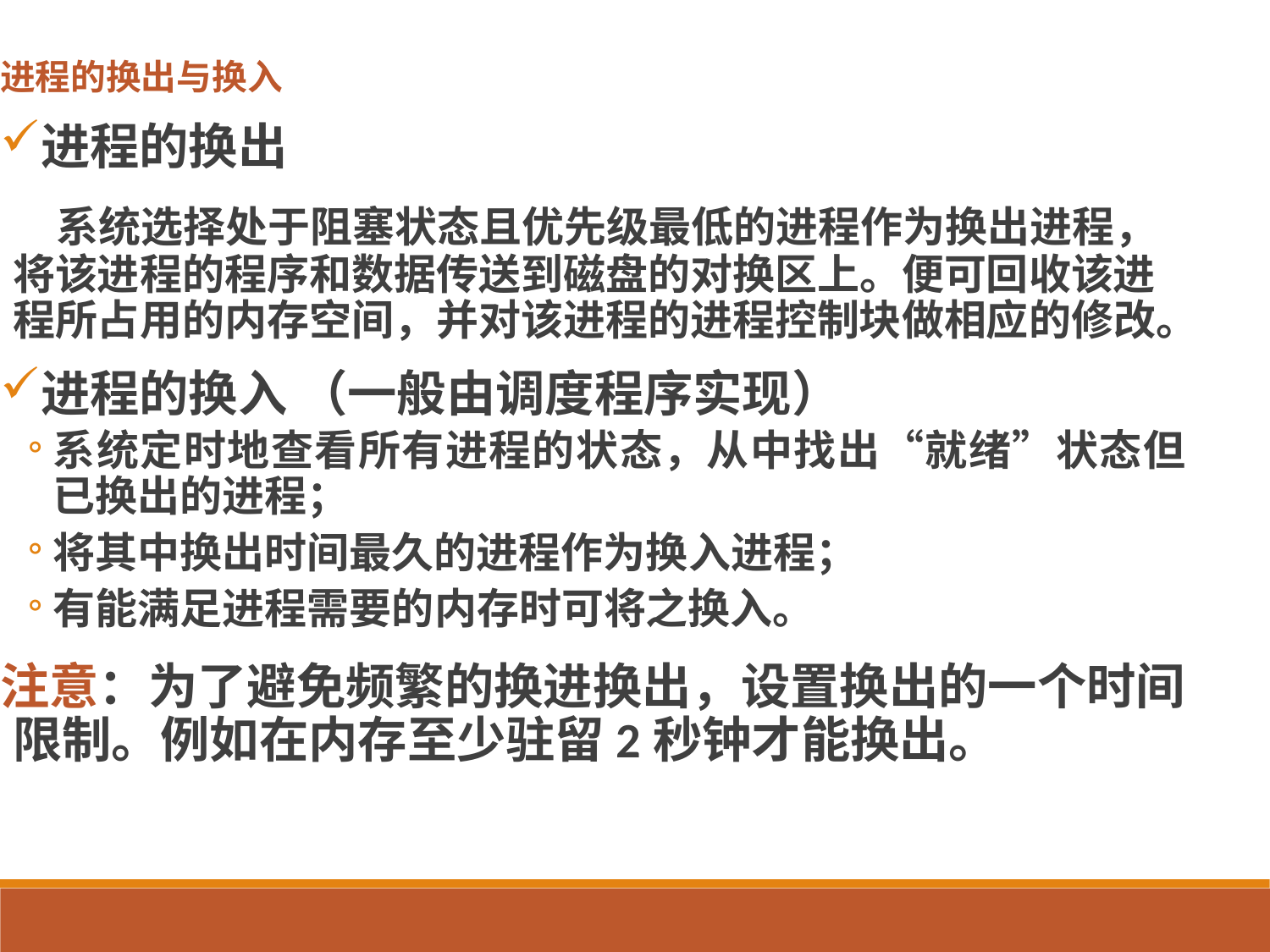

进程的换出与换入
进程的换出
    系统选择处于阻塞状态且优先级最低的进程作为换出进程，将该进程的程序和数据传送到磁盘的对换区上。便可回收该进程所占用的内存空间，并对该进程的进程控制块做相应的修改。
进程的换入 （一般由调度程序实现）
系统定时地查看所有进程的状态，从中找出“就绪”状态但已换出的进程；
将其中换出时间最久的进程作为换入进程；
有能满足进程需要的内存时可将之换入。
注意：为了避免频繁的换进换出，设置换出的一个时间限制。例如在内存至少驻留2秒钟才能换出。